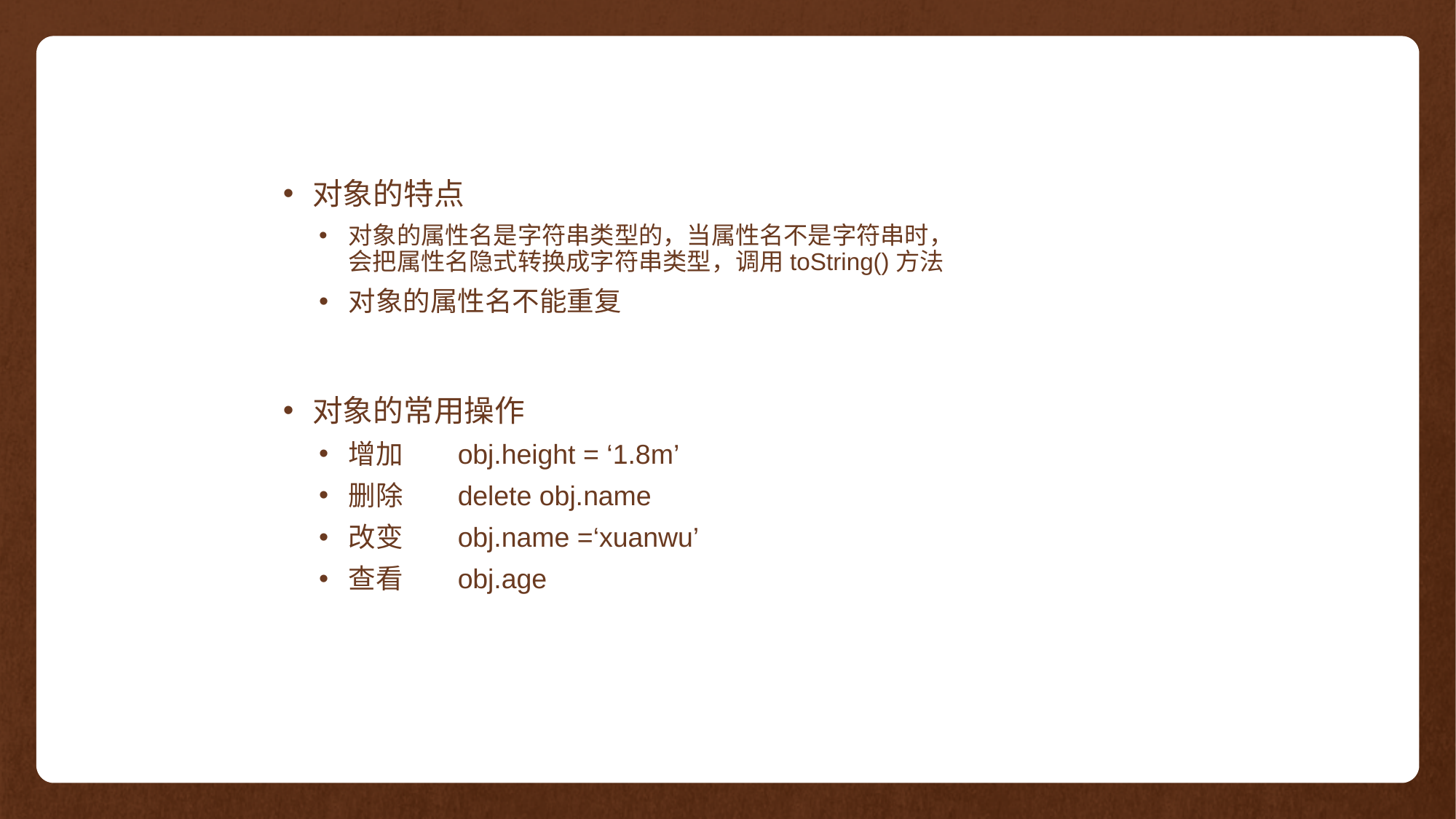

对象的特点
对象的属性名是字符串类型的，当属性名不是字符串时，
会把属性名隐式转换成字符串类型，调用toString()方法
对象的属性名不能重复

对象的常用操作
增加	obj.height = ‘1.8m’
删除	delete obj.name
改变	obj.name =‘xuanwu’
查看	obj.age